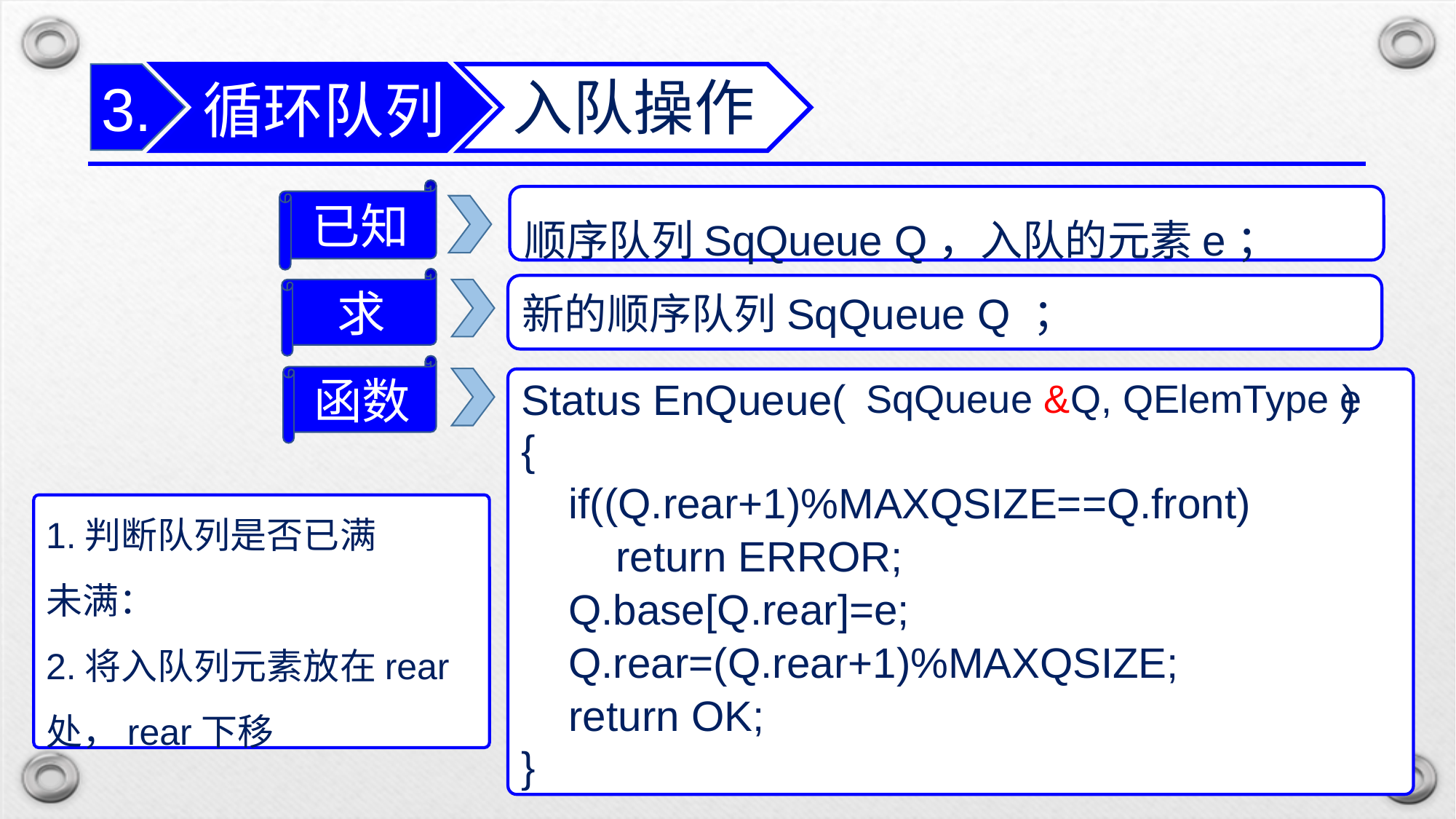

循环队列

3.
入队操作
已知
顺序队列SqQueue Q，入队的元素e；

求
新的顺序队列SqQueue Q ；

函数

SqQueue &Q, QElemType e
Status EnQueue(                                          )
{
    if((Q.rear+1)%MAXQSIZE==Q.front)
        return ERROR;
    Q.base[Q.rear]=e;
    Q.rear=(Q.rear+1)%MAXQSIZE;
    return OK;
}

1.判断队列是否已满
未满：
2.将入队列元素放在rear处，rear下移